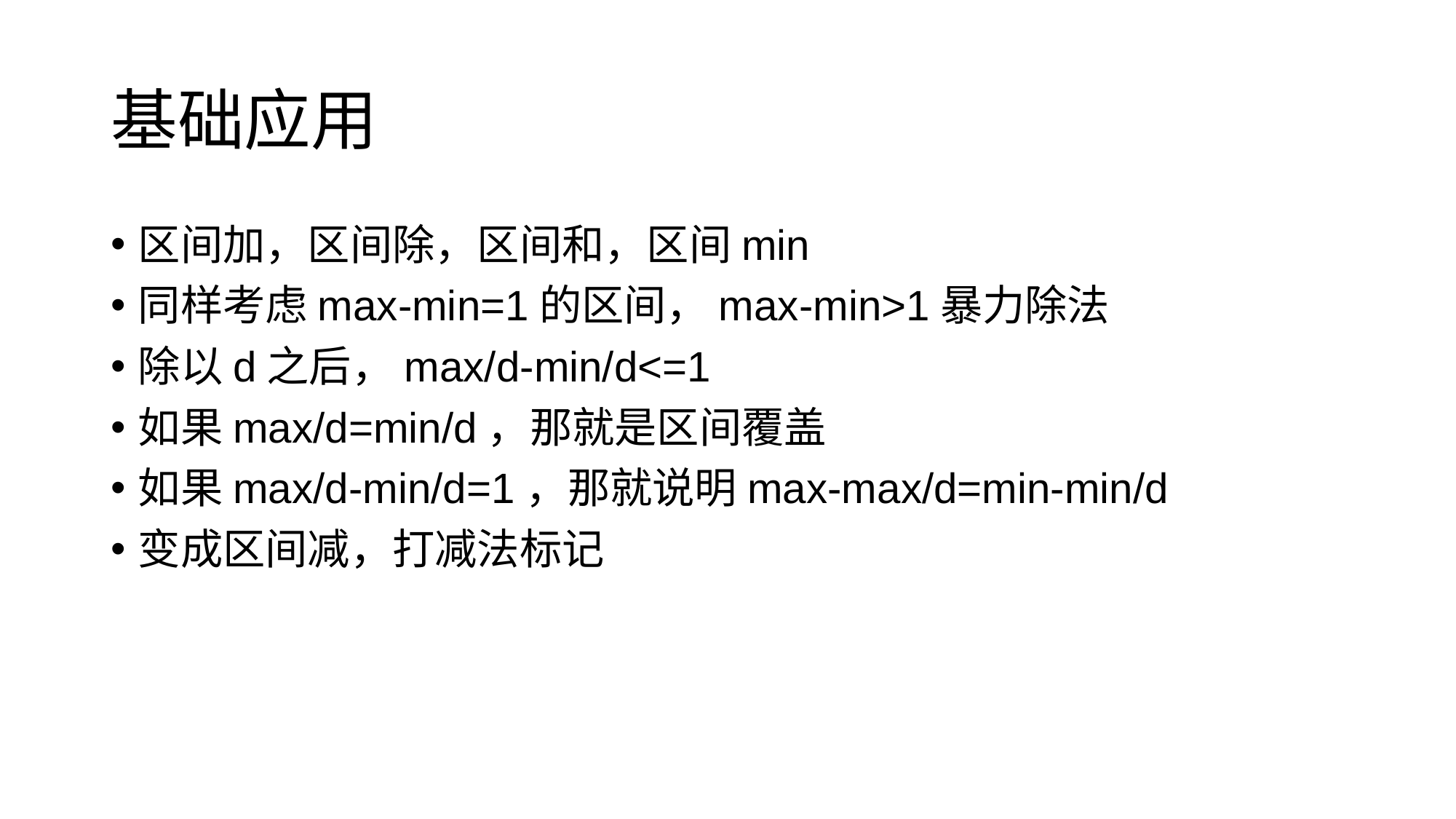

# 基础应用
区间加，区间除，区间和，区间min
同样考虑max-min=1的区间，max-min>1暴力除法
除以d之后，max/d-min/d<=1
如果max/d=min/d，那就是区间覆盖
如果max/d-min/d=1，那就说明max-max/d=min-min/d
变成区间减，打减法标记